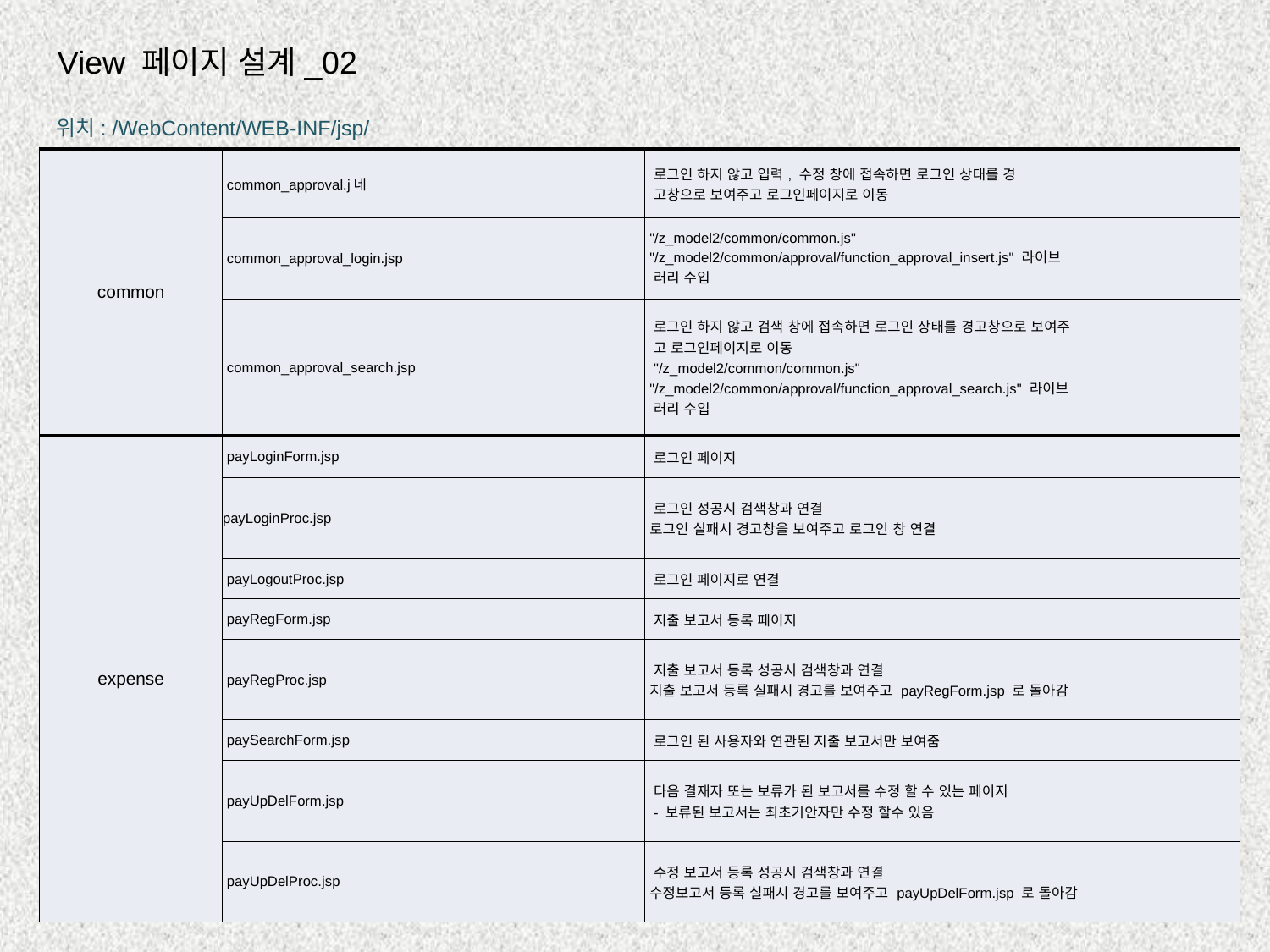

View 페이지 설계_02
위치: /WebContent/WEB-INF/jsp/
| common | common\_approval.j네 | 로그인 하지 않고 입력, 수정 창에 접속하면 로그인 상태를 경 고창으로 보여주고 로그인페이지로 이동 |
| --- | --- | --- |
|  | common\_approval\_login.jsp | "/z\_model2/common/common.js" "/z\_model2/common/approval/function\_approval\_insert.js" 라이브 러리 수입 |
|  | common\_approval\_search.jsp | 로그인 하지 않고 검색 창에 접속하면 로그인 상태를 경고창으로 보여주 고 로그인페이지로 이동 "/z\_model2/common/common.js" "/z\_model2/common/approval/function\_approval\_search.js" 라이브 러리 수입 |
| expense | payLoginForm.jsp | 로그인 페이지 |
|  | payLoginProc.jsp | 로그인 성공시 검색창과 연결 로그인 실패시 경고창을 보여주고 로그인 창 연결 |
|  | payLogoutProc.jsp | 로그인 페이지로 연결 |
|  | payRegForm.jsp | 지출 보고서 등록 페이지 |
|  | payRegProc.jsp | 지출 보고서 등록 성공시 검색창과 연결 지출 보고서 등록 실패시 경고를 보여주고 payRegForm.jsp 로 돌아감 |
|  | paySearchForm.jsp | 로그인 된 사용자와 연관된 지출 보고서만 보여줌 |
|  | payUpDelForm.jsp | 다음 결재자 또는 보류가 된 보고서를 수정 할 수 있는 페이지 - 보류된 보고서는 최초기안자만 수정 할수 있음 |
|  | payUpDelProc.jsp | 수정 보고서 등록 성공시 검색창과 연결 수정보고서 등록 실패시 경고를 보여주고 payUpDelForm.jsp 로 돌아감 |
#
 `